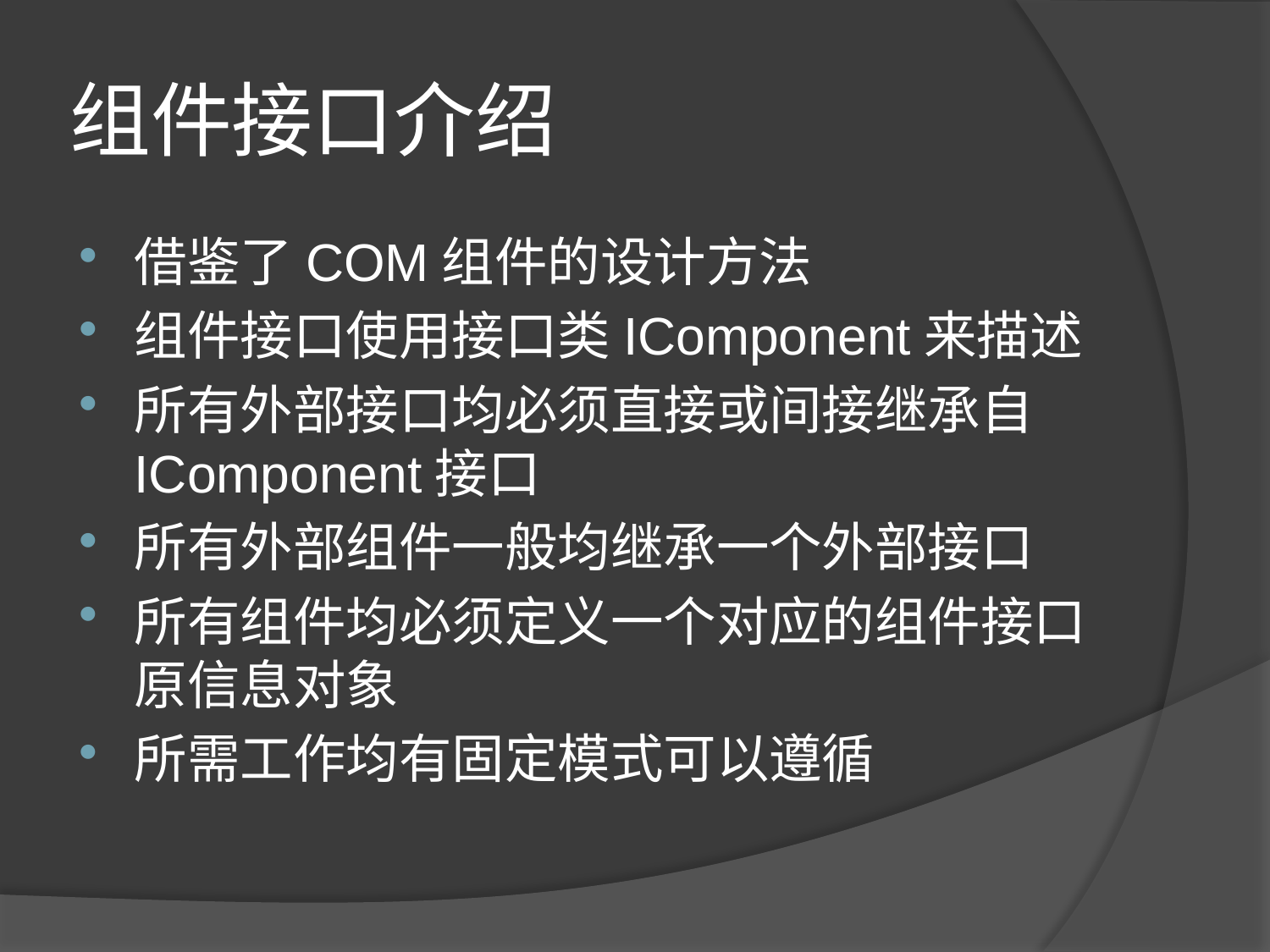

# 组件接口介绍
借鉴了COM组件的设计方法
组件接口使用接口类IComponent来描述
所有外部接口均必须直接或间接继承自IComponent接口
所有外部组件一般均继承一个外部接口
所有组件均必须定义一个对应的组件接口原信息对象
所需工作均有固定模式可以遵循